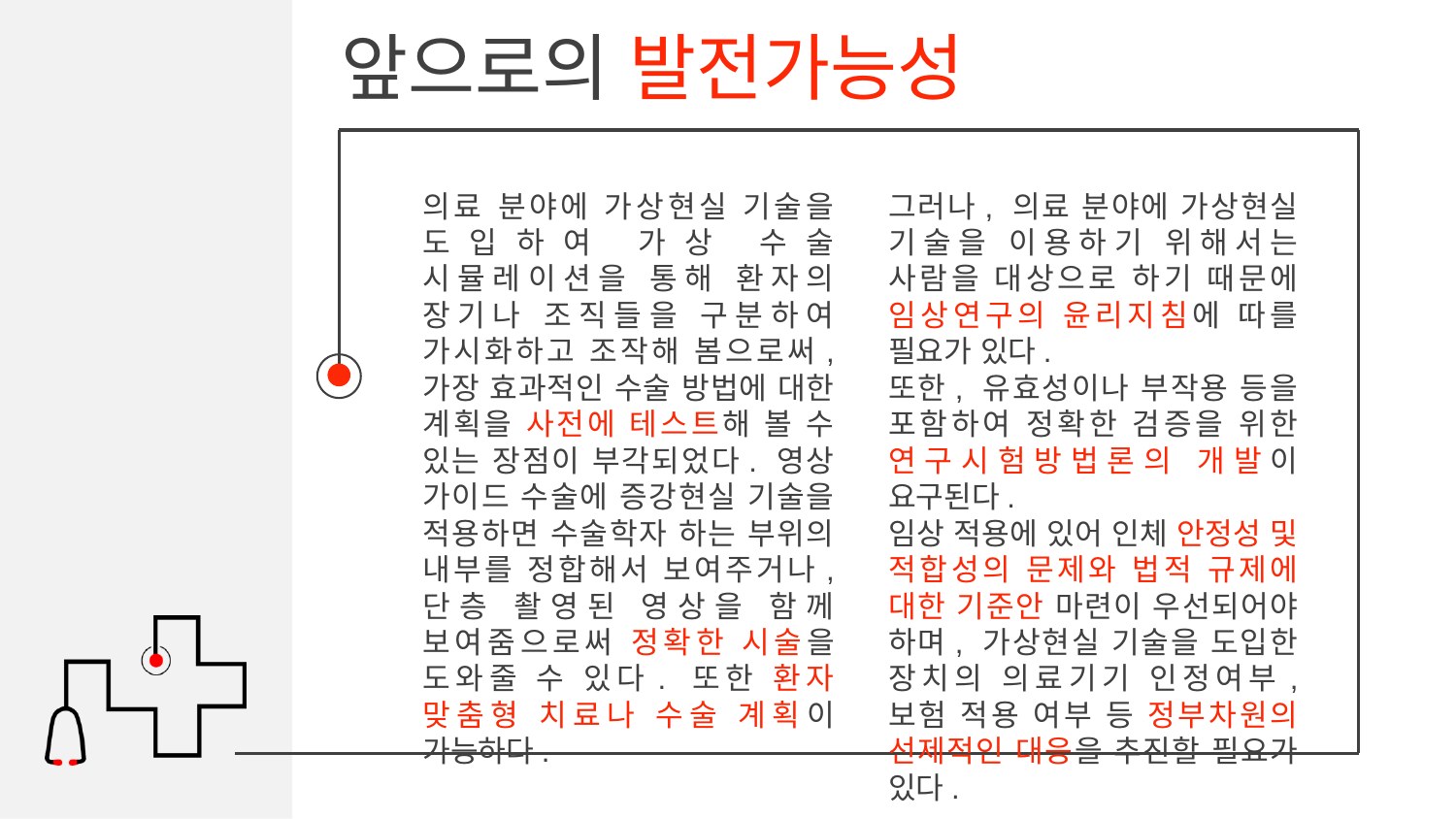

앞으로의 발전가능성

의료 분야에 가상현실 기술을 도입하여 가상 수술 시뮬레이션을 통해 환자의 장기나 조직들을 구분하여 가시화하고 조작해 봄으로써, 가장 효과적인 수술 방법에 대한 계획을 사전에 테스트해 볼 수 있는 장점이 부각되었다. 영상 가이드 수술에 증강현실 기술을 적용하면 수술학자 하는 부위의 내부를 정합해서 보여주거나, 단층 촬영된 영상을 함께 보여줌으로써 정확한 시술을 도와줄 수 있다. 또한 환자 맞춤형 치료나 수술 계획이 가능하다.
그러나, 의료 분야에 가상현실 기술을 이용하기 위해서는 사람을 대상으로 하기 때문에 임상연구의 윤리지침에 따를 필요가 있다.
또한, 유효성이나 부작용 등을 포함하여 정확한 검증을 위한 연구시험방법론의 개발이 요구된다.
임상 적용에 있어 인체 안정성 및 적합성의 문제와 법적 규제에 대한 기준안 마련이 우선되어야 하며, 가상현실 기술을 도입한 장치의 의료기기 인정여부, 보험 적용 여부 등 정부차원의 선제적인 대응을 추진할 필요가 있다.